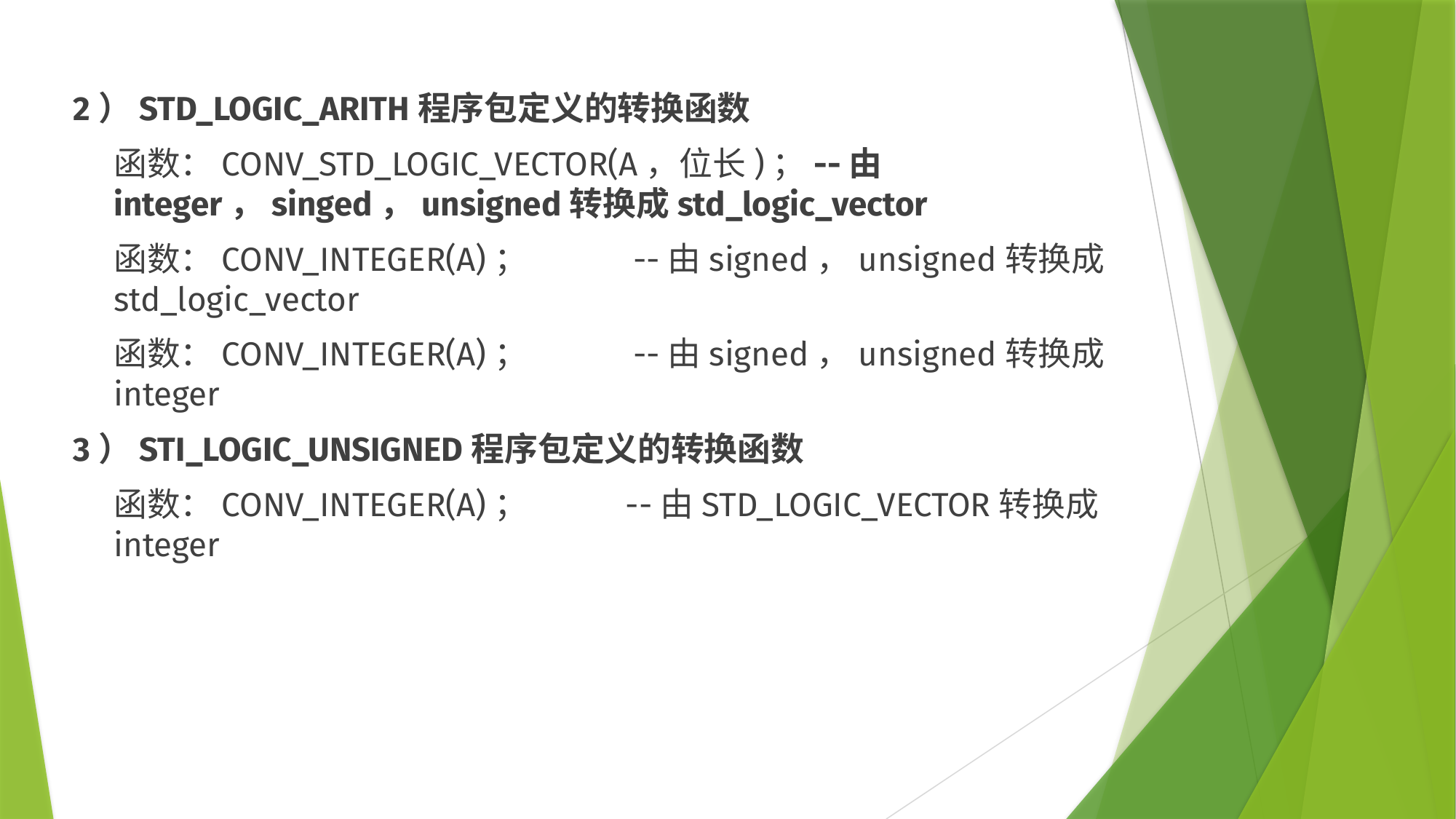

2）STD_LOGIC_ARITH程序包定义的转换函数
	函数：CONV_STD_LOGIC_VECTOR(A，位长)；--由integer，singed，unsigned转换成std_logic_vector
	函数：CONV_INTEGER(A)；	          --由signed，unsigned转换成std_logic_vector
	函数：CONV_INTEGER(A)；	          --由signed，unsigned转换成integer
3）STI_LOGIC_UNSIGNED程序包定义的转换函数
	函数：CONV_INTEGER(A)；	         --由STD_LOGIC_VECTOR转换成integer